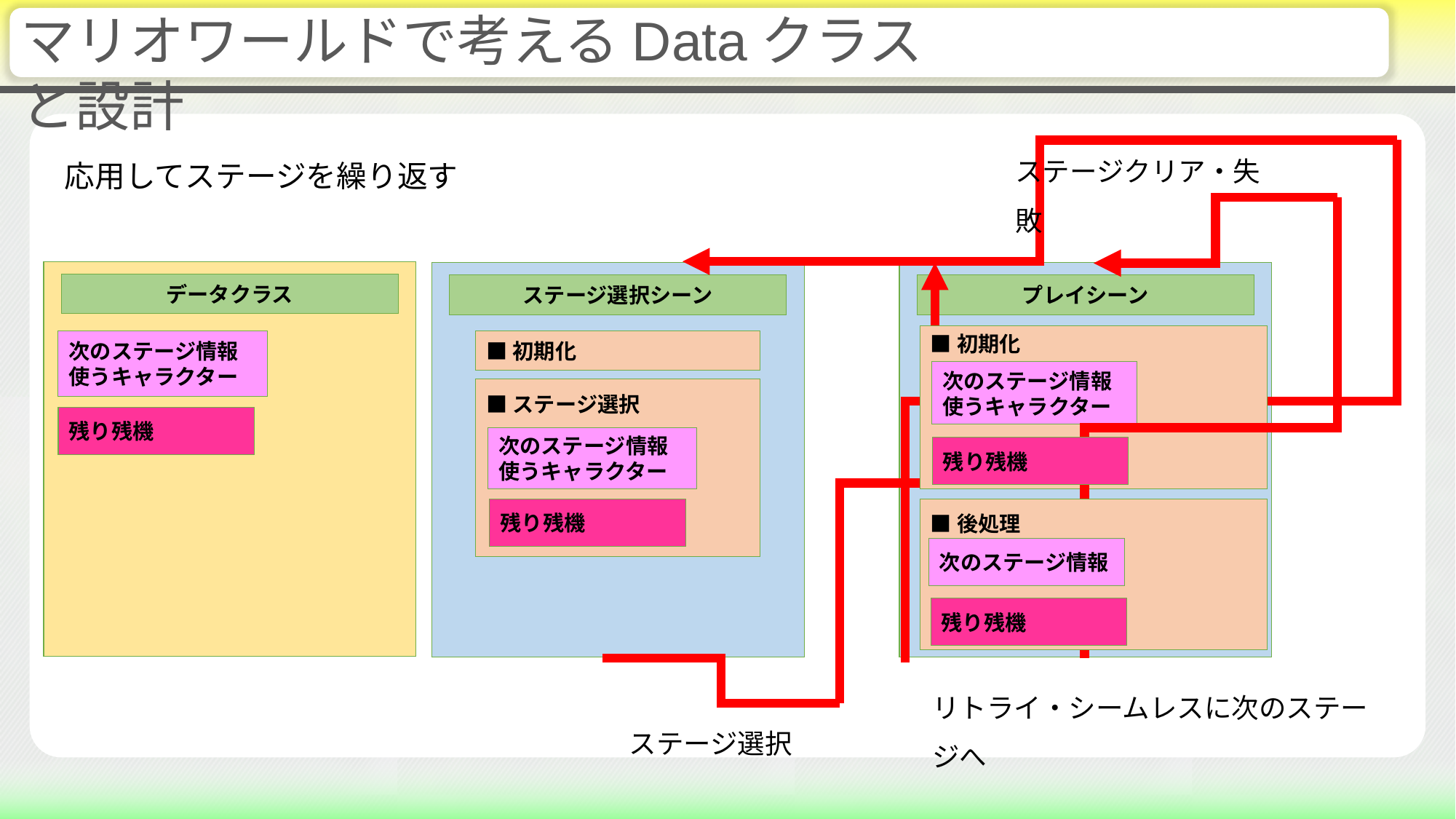

マリオワールドで考えるDataクラスと設計

ステージクリア・失敗
応用してステージを繰り返す

データクラス

ステージ選択シーン

プレイシーン
■初期化
次のステージ情報
使うキャラクター
■初期化
次のステージ情報
使うキャラクター
■ステージ選択
残り残機
次のステージ情報
使うキャラクター
残り残機
残り残機
■後処理
次のステージ情報
残り残機
リトライ・シームレスに次のステージへ

ステージ選択